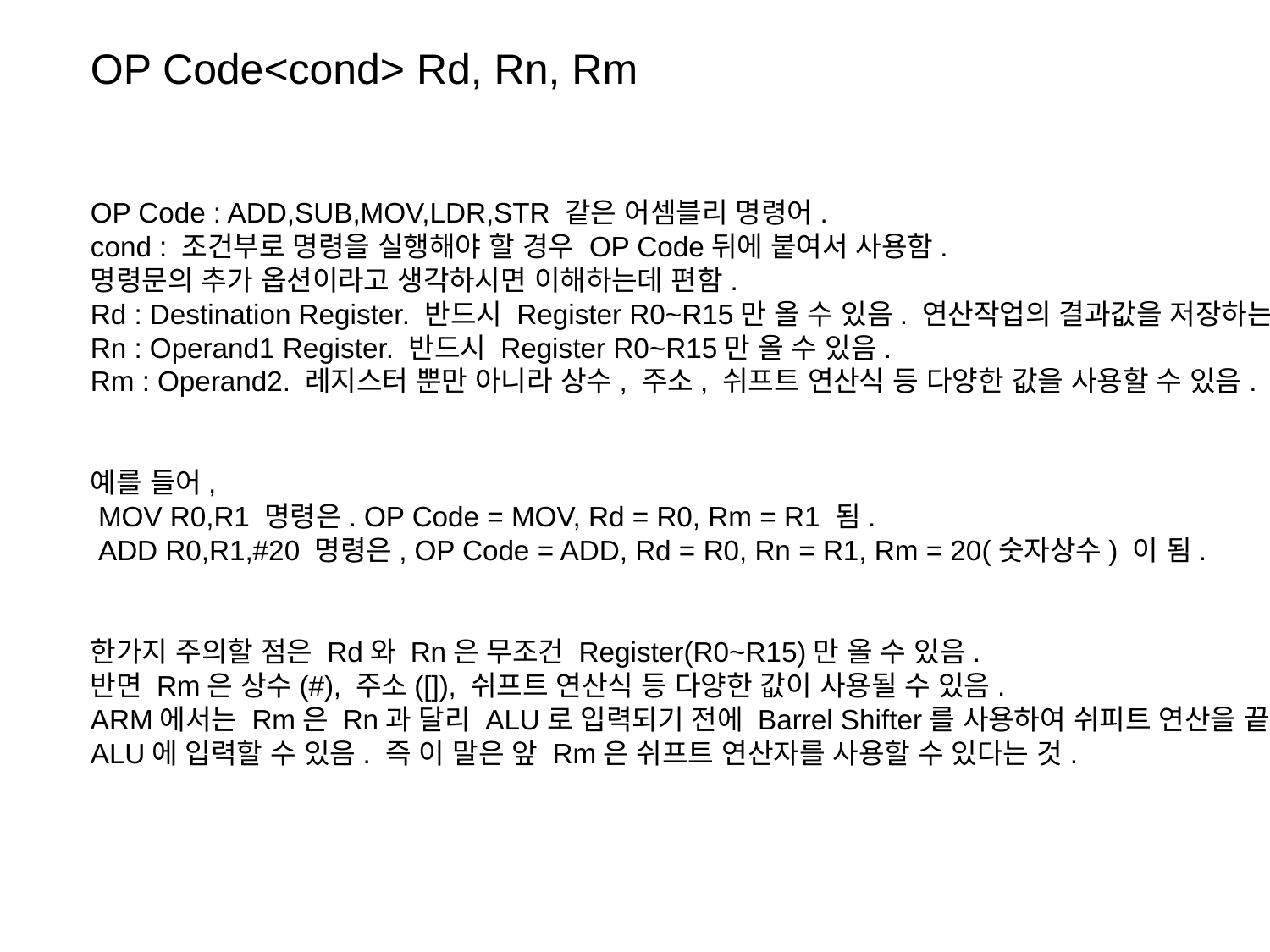

OP Code<cond> Rd, Rn, Rm

OP Code : ADD,SUB,MOV,LDR,STR 같은 어셈블리 명령어.
cond : 조건부로 명령을 실행해야 할 경우 OP Code뒤에 붙여서 사용함.
명령문의 추가 옵션이라고 생각하시면 이해하는데 편함.
Rd : Destination Register. 반드시 Register R0~R15만 올 수 있음. 연산작업의 결과값을 저장하는 레지스터.
Rn : Operand1 Register. 반드시 Register R0~R15만 올 수 있음.
Rm : Operand2. 레지스터 뿐만 아니라 상수, 주소, 쉬프트 연산식 등 다양한 값을 사용할 수 있음.

예를 들어,
 MOV R0,R1 명령은. OP Code = MOV, Rd = R0, Rm = R1 됨.
 ADD R0,R1,#20 명령은, OP Code = ADD, Rd = R0, Rn = R1, Rm = 20(숫자상수) 이 됨.

한가지 주의할 점은 Rd와 Rn은 무조건 Register(R0~R15)만 올 수 있음.
반면 Rm은 상수(#), 주소([]), 쉬프트 연산식 등 다양한 값이 사용될 수 있음.
ARM에서는 Rm은 Rn과 달리 ALU로 입력되기 전에 Barrel Shifter를 사용하여 쉬피트 연산을 끝낸 값을
ALU에 입력할 수 있음. 즉 이 말은 앞 Rm은 쉬프트 연산자를 사용할 수 있다는 것.